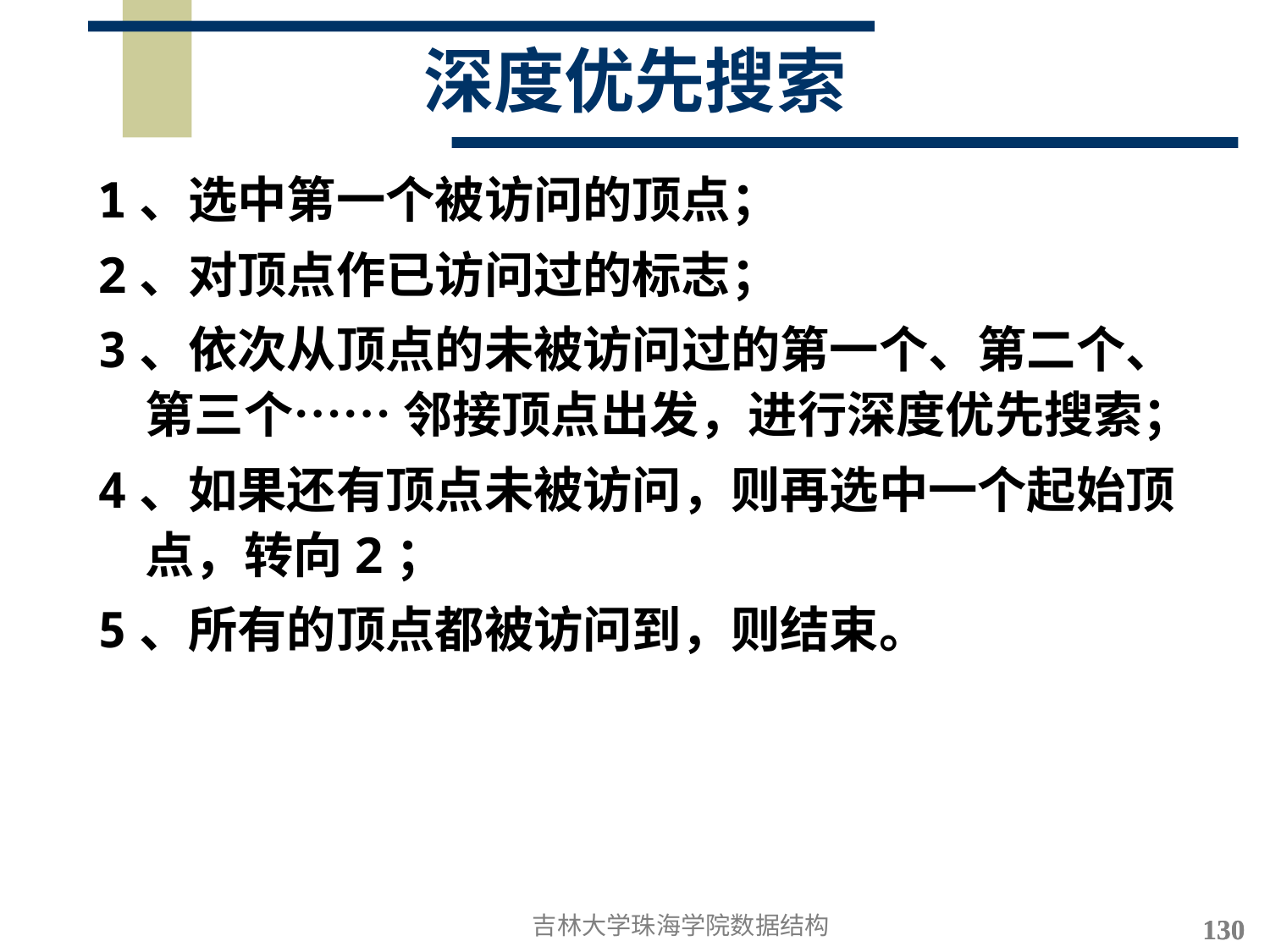

# 深度优先搜索
1、选中第一个被访问的顶点；
2、对顶点作已访问过的标志；
3、依次从顶点的未被访问过的第一个、第二个、第三个…… 邻接顶点出发，进行深度优先搜索；
4、如果还有顶点未被访问，则再选中一个起始顶点，转向2；
5、所有的顶点都被访问到，则结束。

130
吉林大学珠海学院数据结构